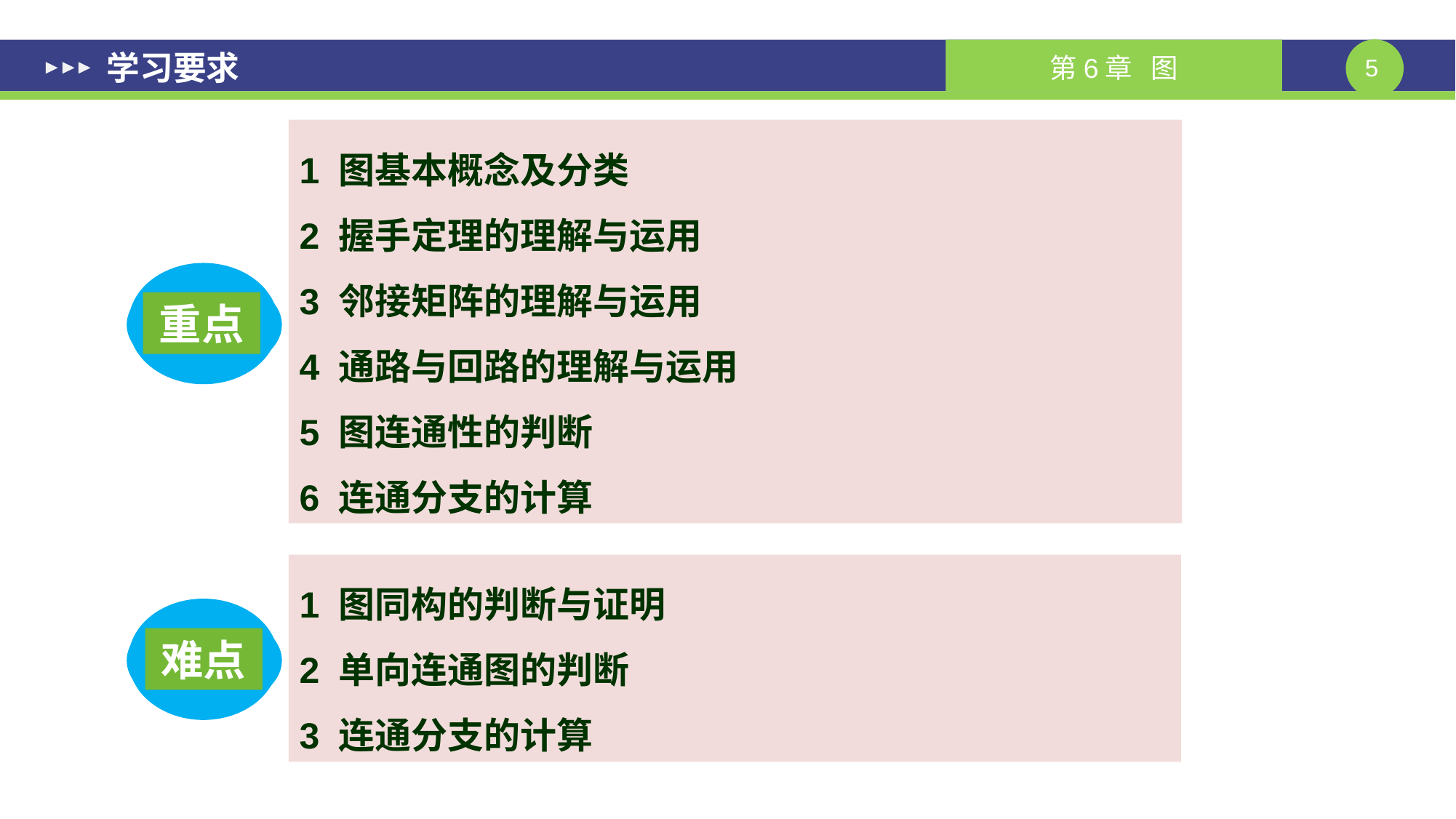

学习要求
1 图基本概念及分类
2 握手定理的理解与运用
3 邻接矩阵的理解与运用
4 通路与回路的理解与运用
5 图连通性的判断
6 连通分支的计算

重点
1 图同构的判断与证明
2 单向连通图的判断
3 连通分支的计算

难点